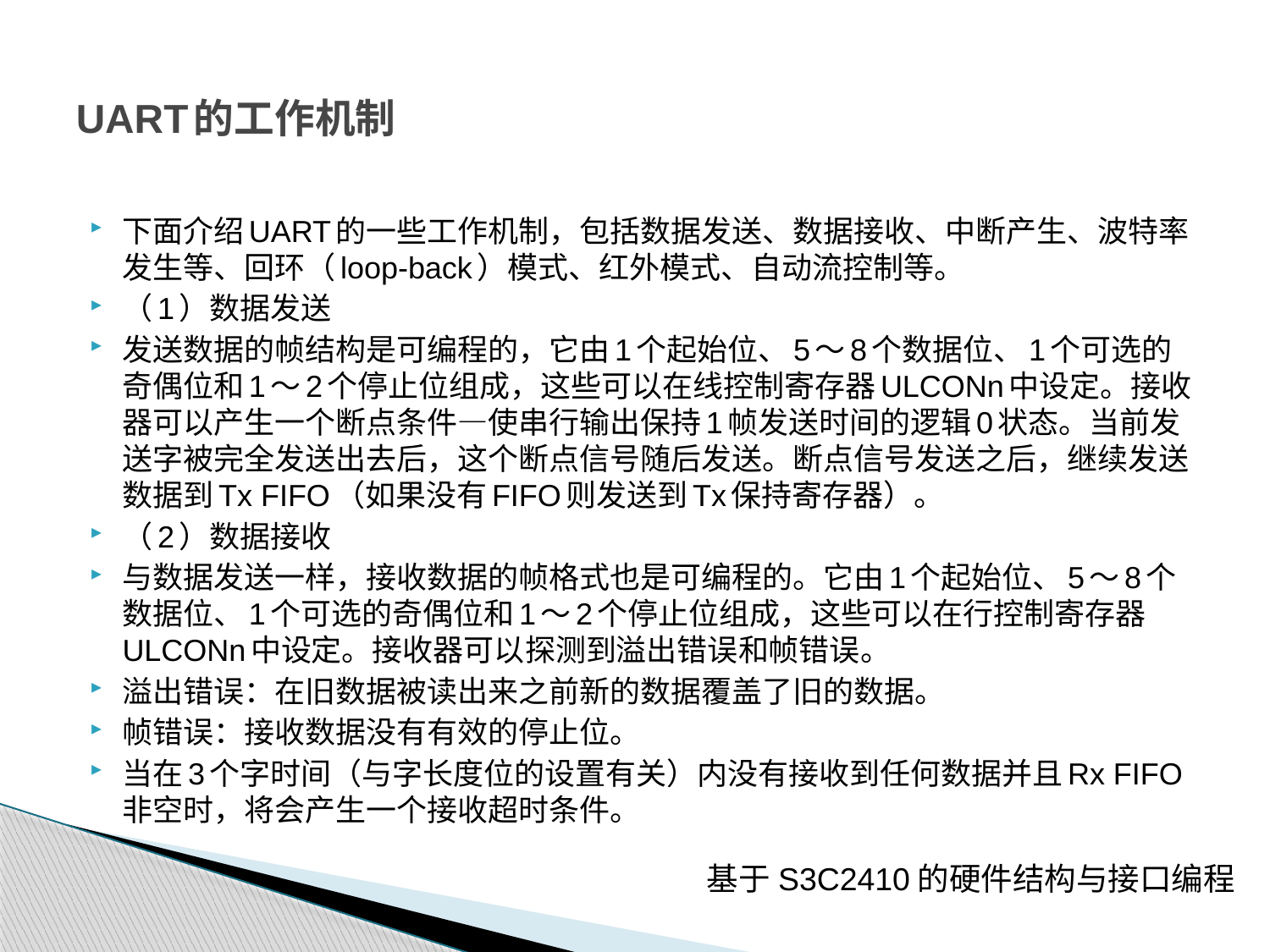

# UART的工作机制
下面介绍UART的一些工作机制，包括数据发送、数据接收、中断产生、波特率发生等、回环（loop-back）模式、红外模式、自动流控制等。
（1）数据发送
发送数据的帧结构是可编程的，它由1个起始位、5～8个数据位、1个可选的奇偶位和1～2个停止位组成，这些可以在线控制寄存器ULCONn中设定。接收器可以产生一个断点条件—使串行输出保持1帧发送时间的逻辑0状态。当前发送字被完全发送出去后，这个断点信号随后发送。断点信号发送之后，继续发送数据到Tx FIFO（如果没有FIFO则发送到Tx保持寄存器）。
（2）数据接收
与数据发送一样，接收数据的帧格式也是可编程的。它由1个起始位、5～8个数据位、1个可选的奇偶位和1～2个停止位组成，这些可以在行控制寄存器ULCONn中设定。接收器可以探测到溢出错误和帧错误。
溢出错误：在旧数据被读出来之前新的数据覆盖了旧的数据。
帧错误：接收数据没有有效的停止位。
当在3个字时间（与字长度位的设置有关）内没有接收到任何数据并且Rx FIFO非空时，将会产生一个接收超时条件。

基于S3C2410的硬件结构与接口编程